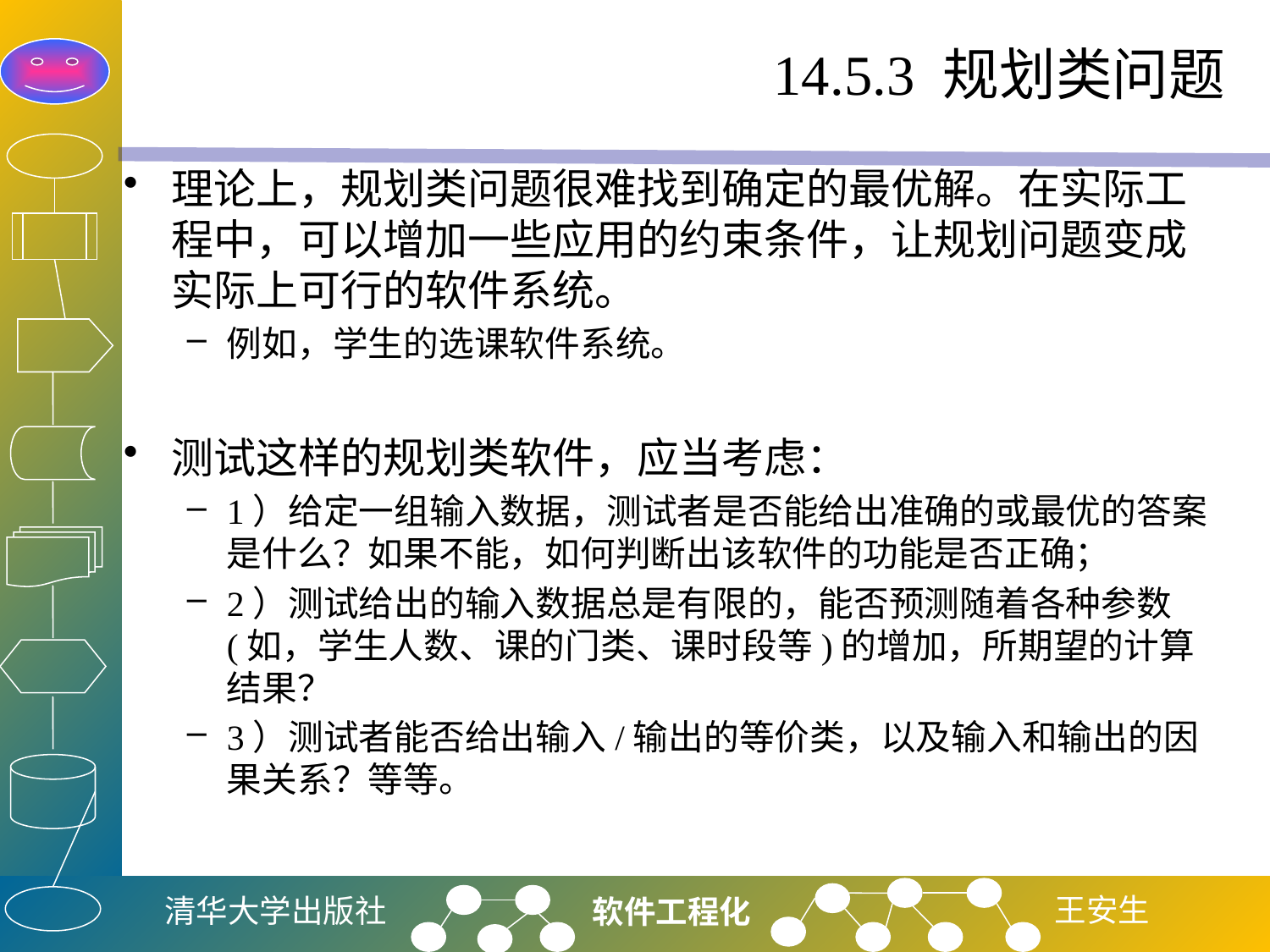

# 14.5.3 规划类问题
理论上，规划类问题很难找到确定的最优解。在实际工程中，可以增加一些应用的约束条件，让规划问题变成实际上可行的软件系统。
例如，学生的选课软件系统。

测试这样的规划类软件，应当考虑：
1）给定一组输入数据，测试者是否能给出准确的或最优的答案是什么？如果不能，如何判断出该软件的功能是否正确；
2）测试给出的输入数据总是有限的，能否预测随着各种参数(如，学生人数、课的门类、课时段等)的增加，所期望的计算结果？
3）测试者能否给出输入/输出的等价类，以及输入和输出的因果关系？等等。